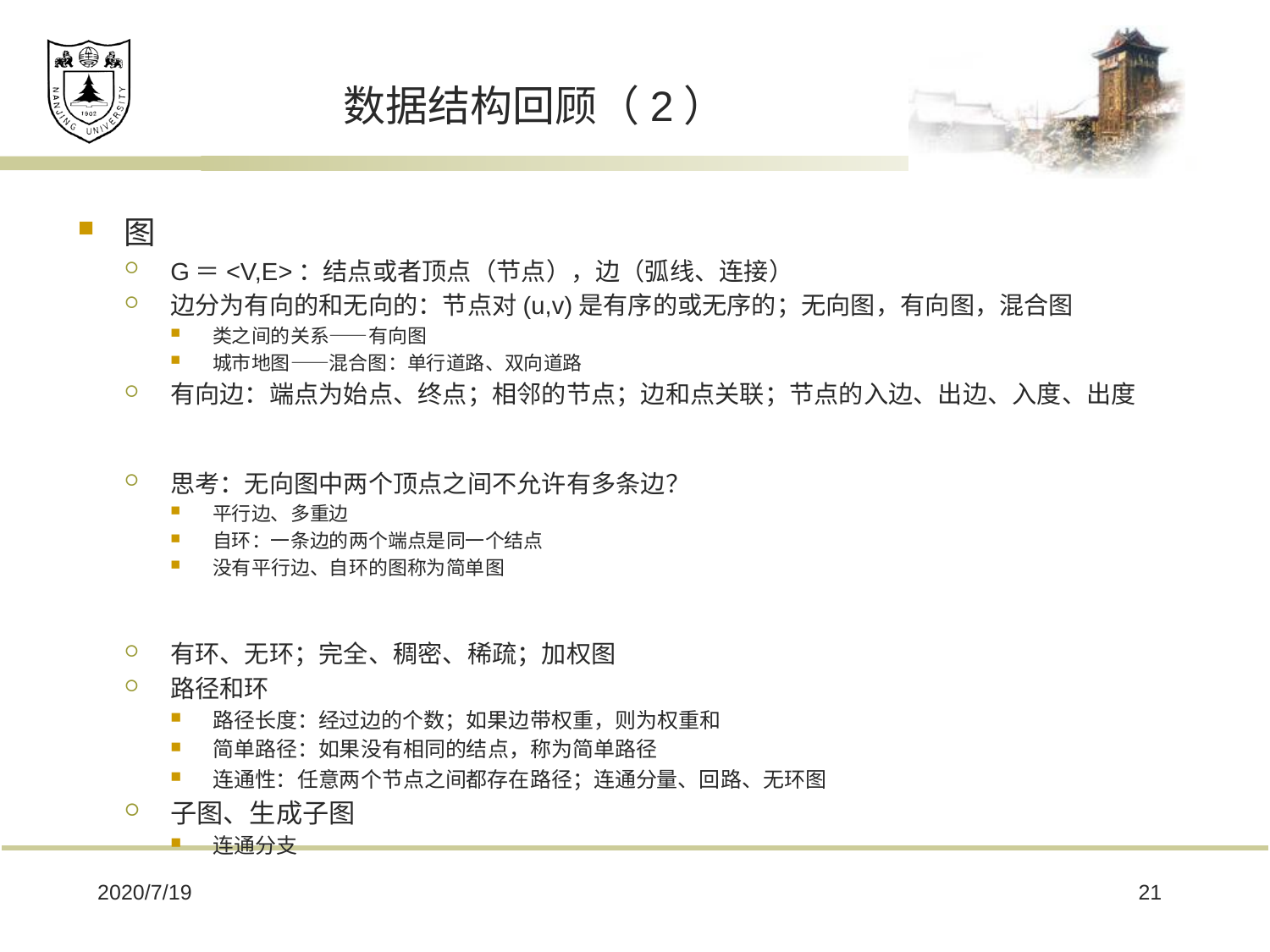

# 数据结构回顾（2）
图
G＝<V,E>：结点或者顶点（节点），边（弧线、连接）
边分为有向的和无向的：节点对(u,v)是有序的或无序的；无向图，有向图，混合图
类之间的关系——有向图
城市地图——混合图：单行道路、双向道路
有向边：端点为始点、终点；相邻的节点；边和点关联；节点的入边、出边、入度、出度

思考：无向图中两个顶点之间不允许有多条边？
平行边、多重边
自环：一条边的两个端点是同一个结点
没有平行边、自环的图称为简单图

有环、无环；完全、稠密、稀疏；加权图
路径和环
路径长度：经过边的个数；如果边带权重，则为权重和
简单路径：如果没有相同的结点，称为简单路径
连通性：任意两个节点之间都存在路径；连通分量、回路、无环图
子图、生成子图
连通分支
2020/7/19
21